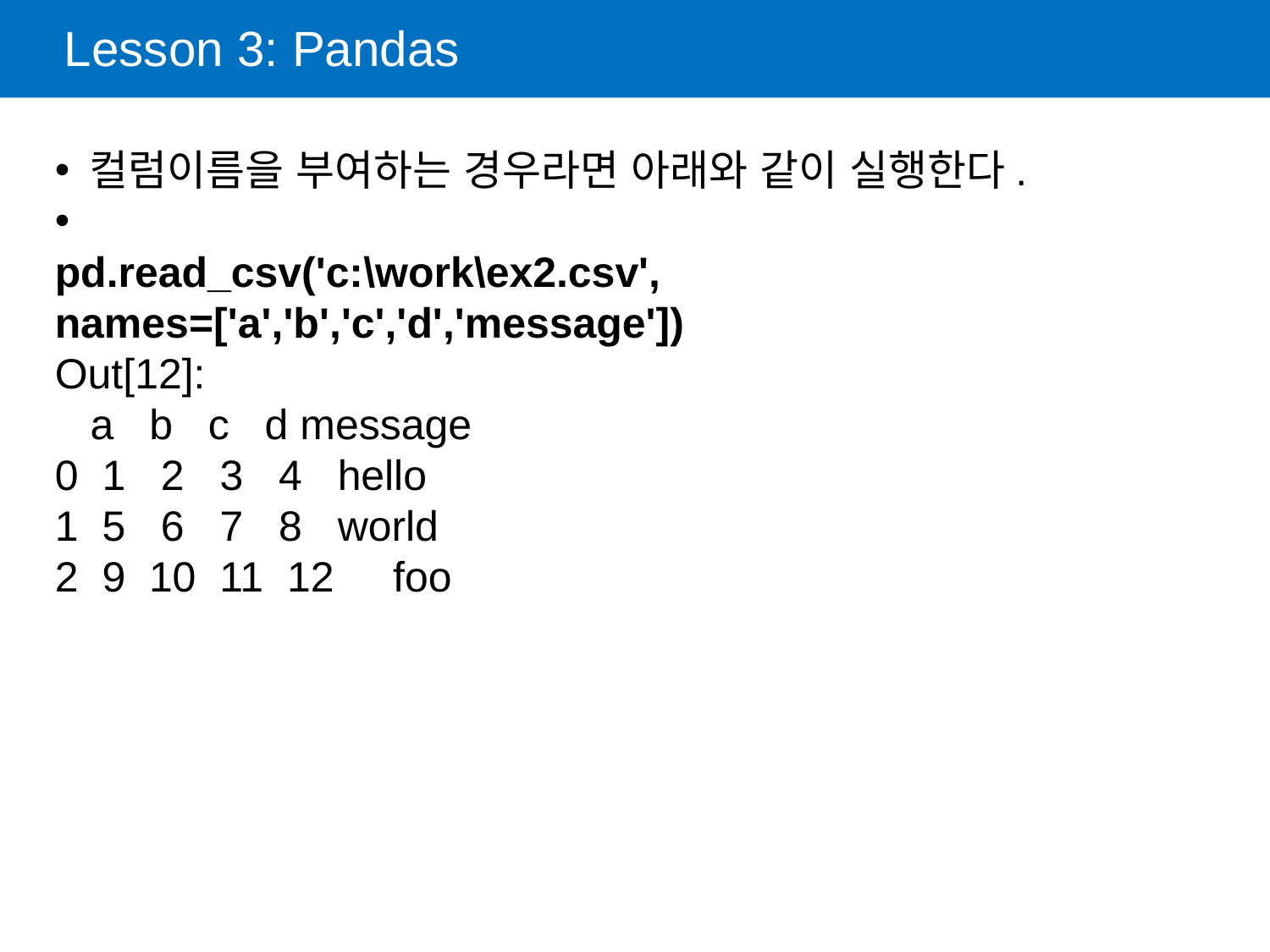

# Lesson 3: Pandas
 컬럼이름을 부여하는 경우라면 아래와 같이 실행한다.

pd.read_csv('c:\work\ex2.csv', names=['a','b','c','d','message'])
Out[12]:
   a   b   c   d message
0  1   2   3   4   hello
1  5   6   7   8   world
2  9  10  11  12     foo